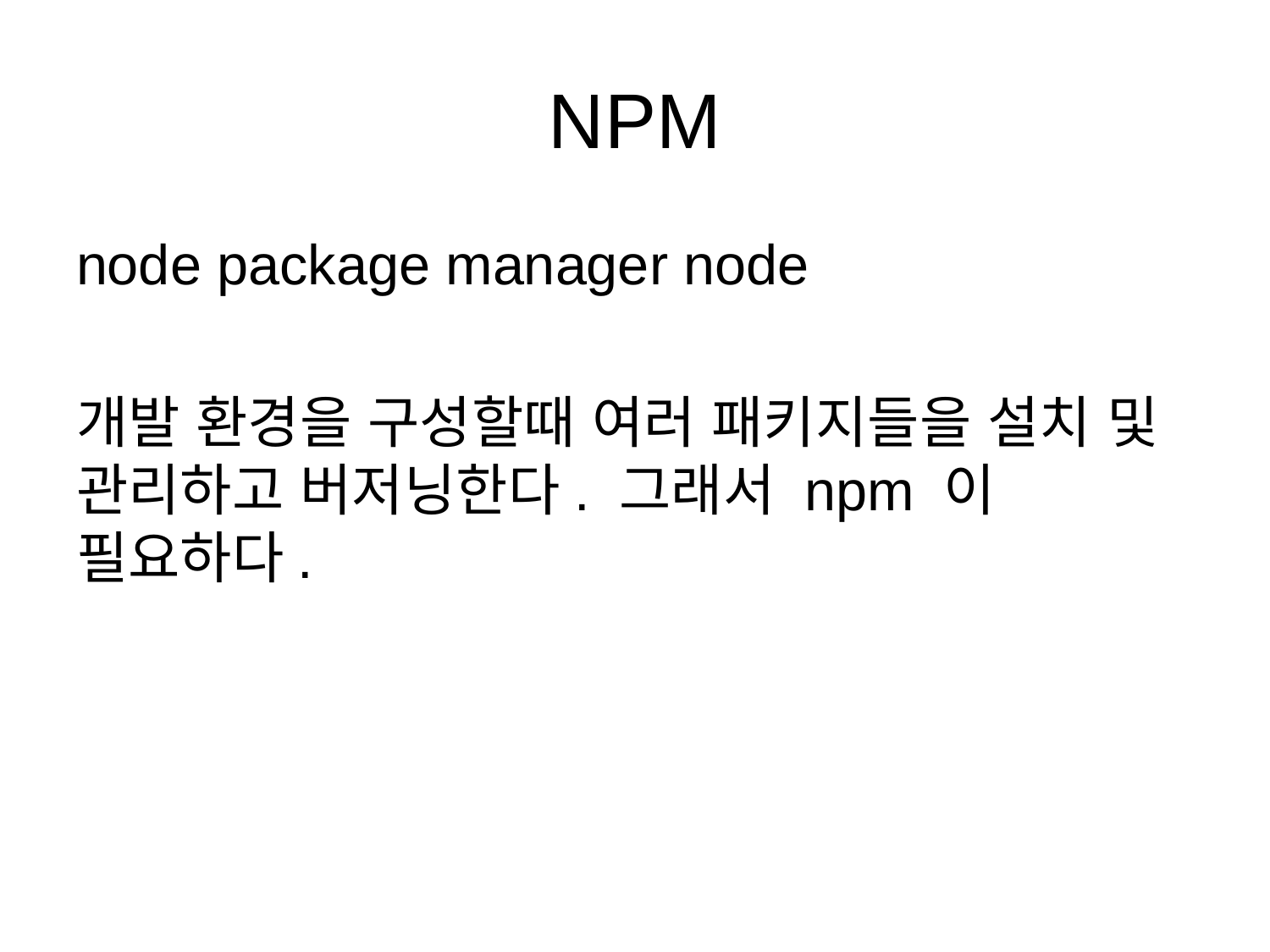

# NPM
node package manager node

개발 환경을 구성할때 여러 패키지들을 설치 및 관리하고 버저닝한다. 그래서 npm 이 필요하다.